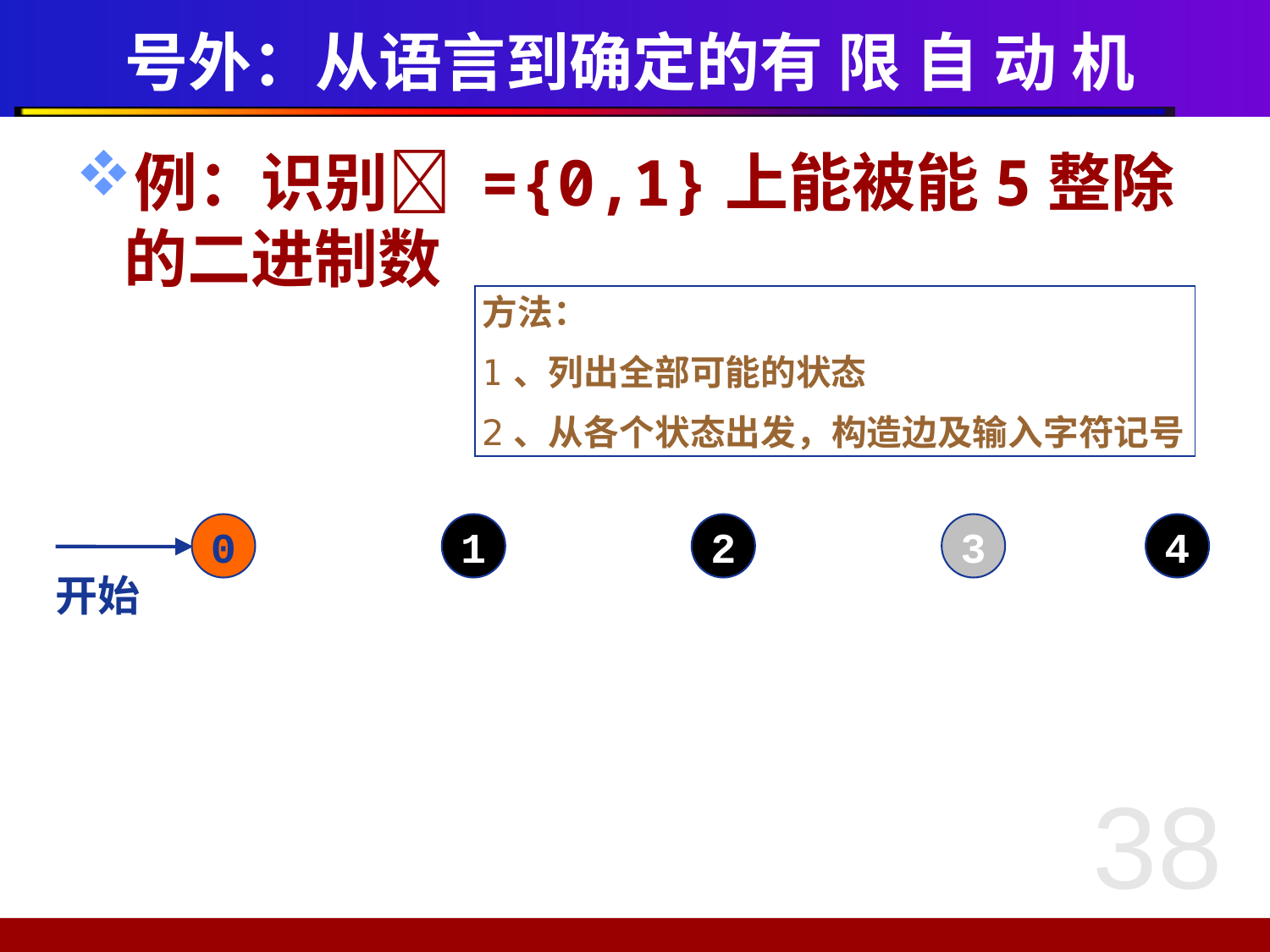

# 号外：从语言到确定的有 限 自 动 机
例：识别Σ ={0,1}上能被能5整除的二进制数
方法：
1、列出全部可能的状态
2、从各个状态出发，构造边及输入字符记号
0
1
2
3
4

开始
38